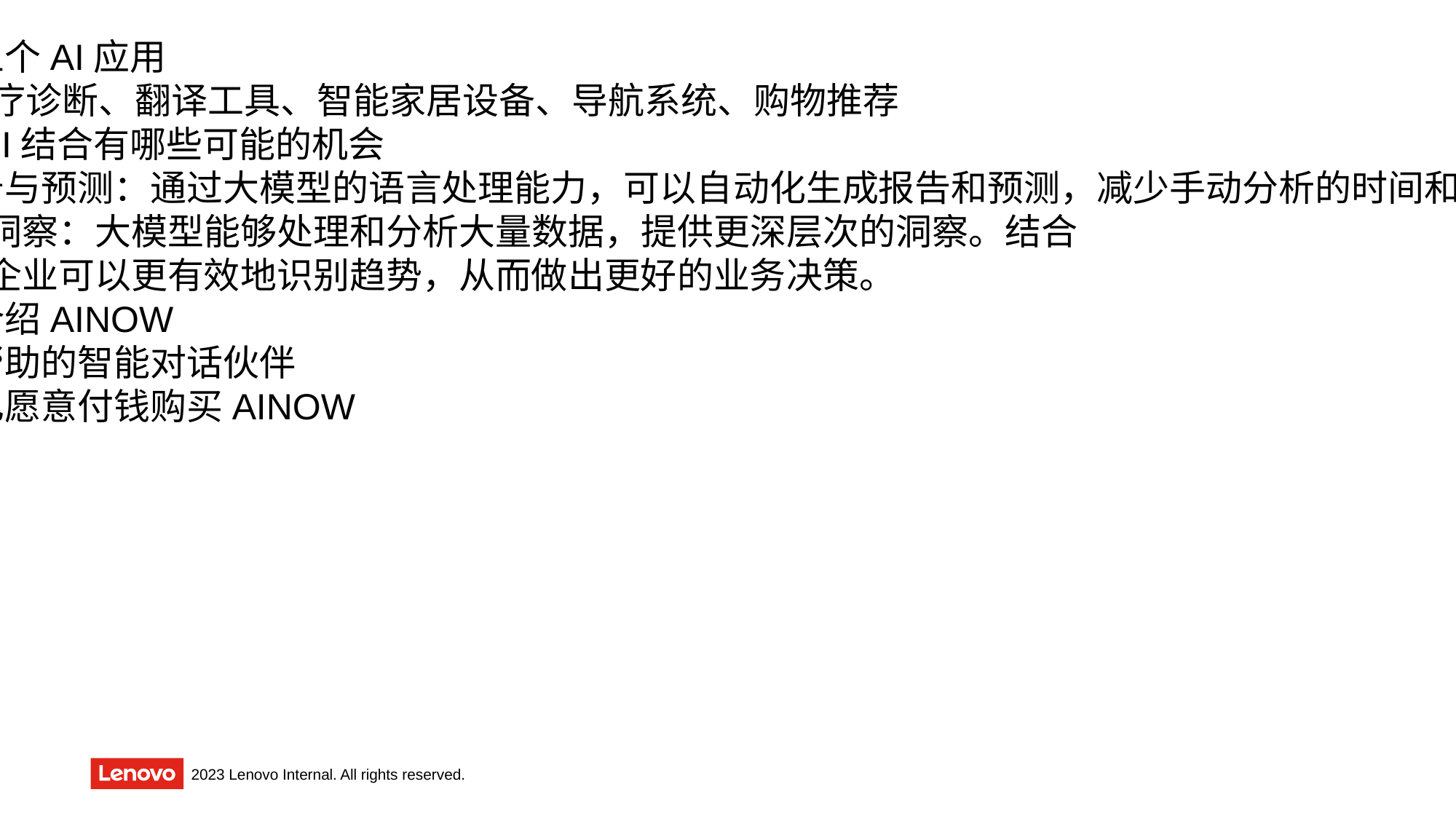

最需要的五个AI应用
medgpt医疗诊断、翻译工具、智能家居设备、导航系统、购物推荐
大模型与BI结合有哪些可能的机会
自动化报告与预测：通过大模型的语言处理能力，可以自动化生成报告和预测，减少手动分析的时间和资源消耗。
 增强数据洞察：大模型能够处理和分析大量数据，提供更深层次的洞察。结合
 BI工具，企业可以更有效地识别趋势，从而做出更好的业务决策。
用一句话介绍AINOW
随时提供帮助的智能对话伙伴
你是否自己愿意付钱购买AINOW
不会，~